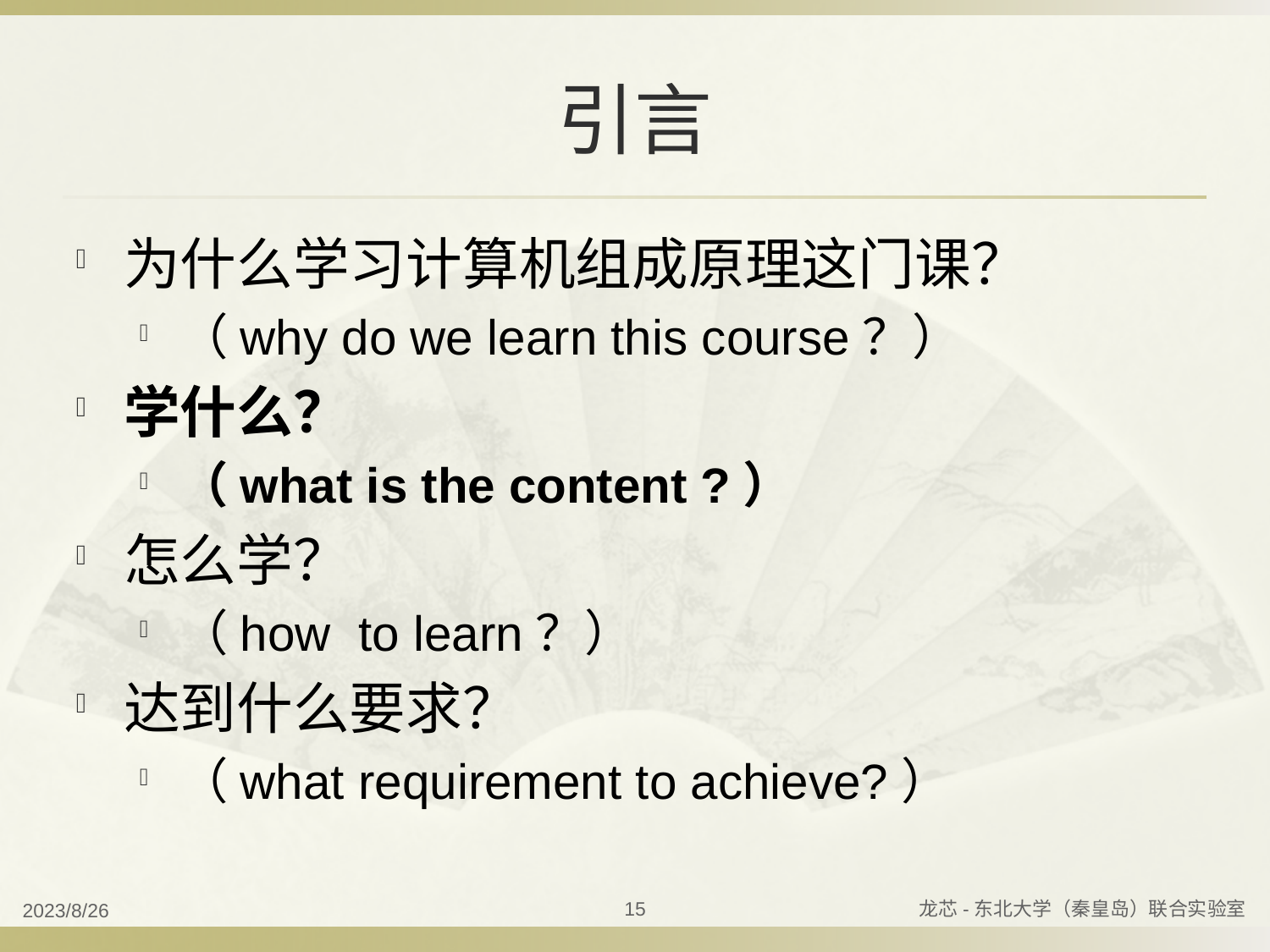

# 引言
为什么学习计算机组成原理这门课？
（why do we learn this course？）
学什么？
（what is the content ?）
怎么学？
（how  to learn？）
达到什么要求？
（what requirement to achieve?）
2023/8/26
15
龙芯-东北大学（秦皇岛）联合实验室